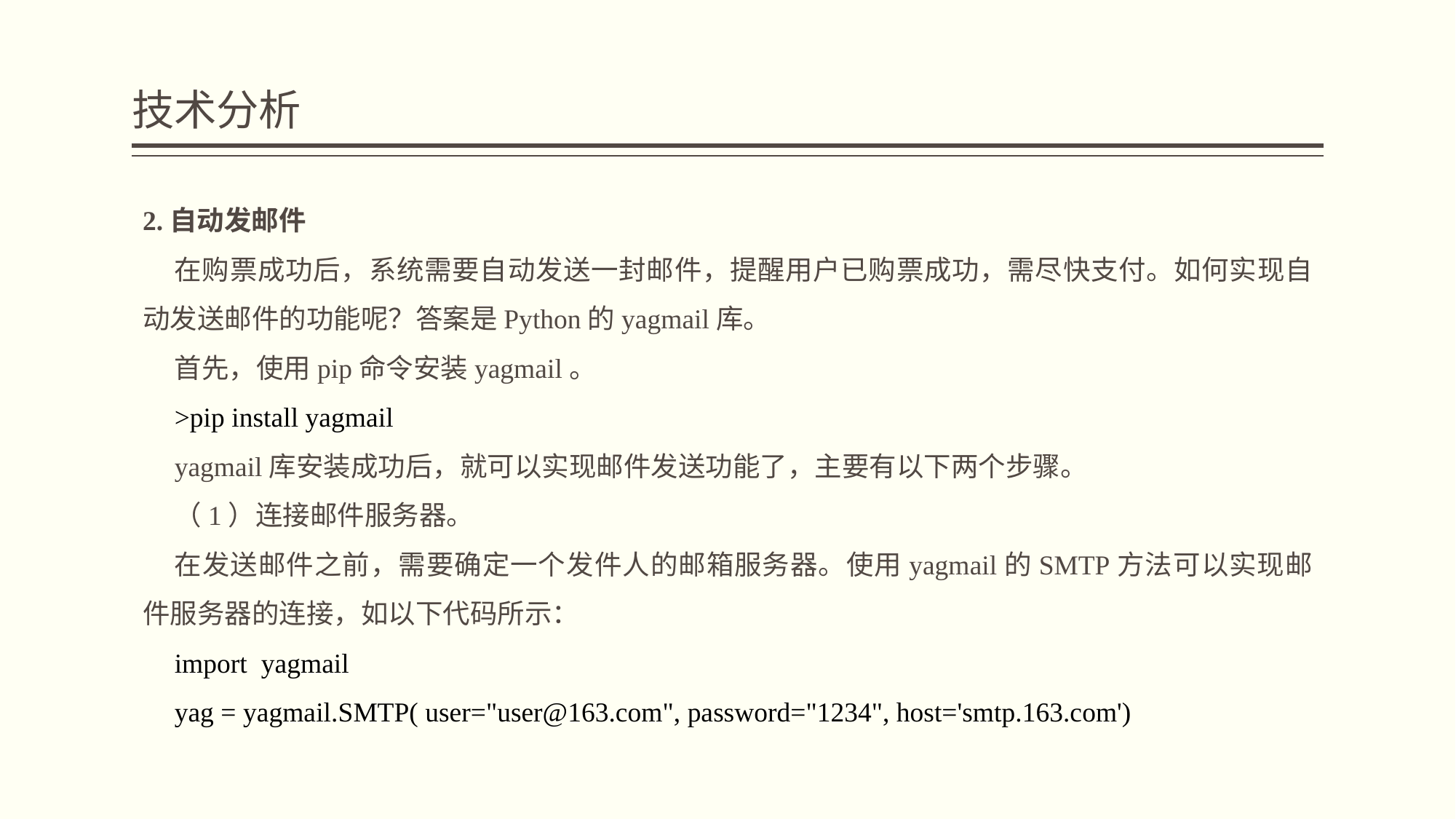

# 技术分析
2.自动发邮件
在购票成功后，系统需要自动发送一封邮件，提醒用户已购票成功，需尽快支付。如何实现自动发送邮件的功能呢？答案是Python的yagmail库。
首先，使用pip命令安装yagmail。
>pip install yagmail
yagmail库安装成功后，就可以实现邮件发送功能了，主要有以下两个步骤。
（1）连接邮件服务器。
在发送邮件之前，需要确定一个发件人的邮箱服务器。使用yagmail的SMTP方法可以实现邮件服务器的连接，如以下代码所示：
import  yagmail
yag = yagmail.SMTP( user="user@163.com", password="1234", host='smtp.163.com')